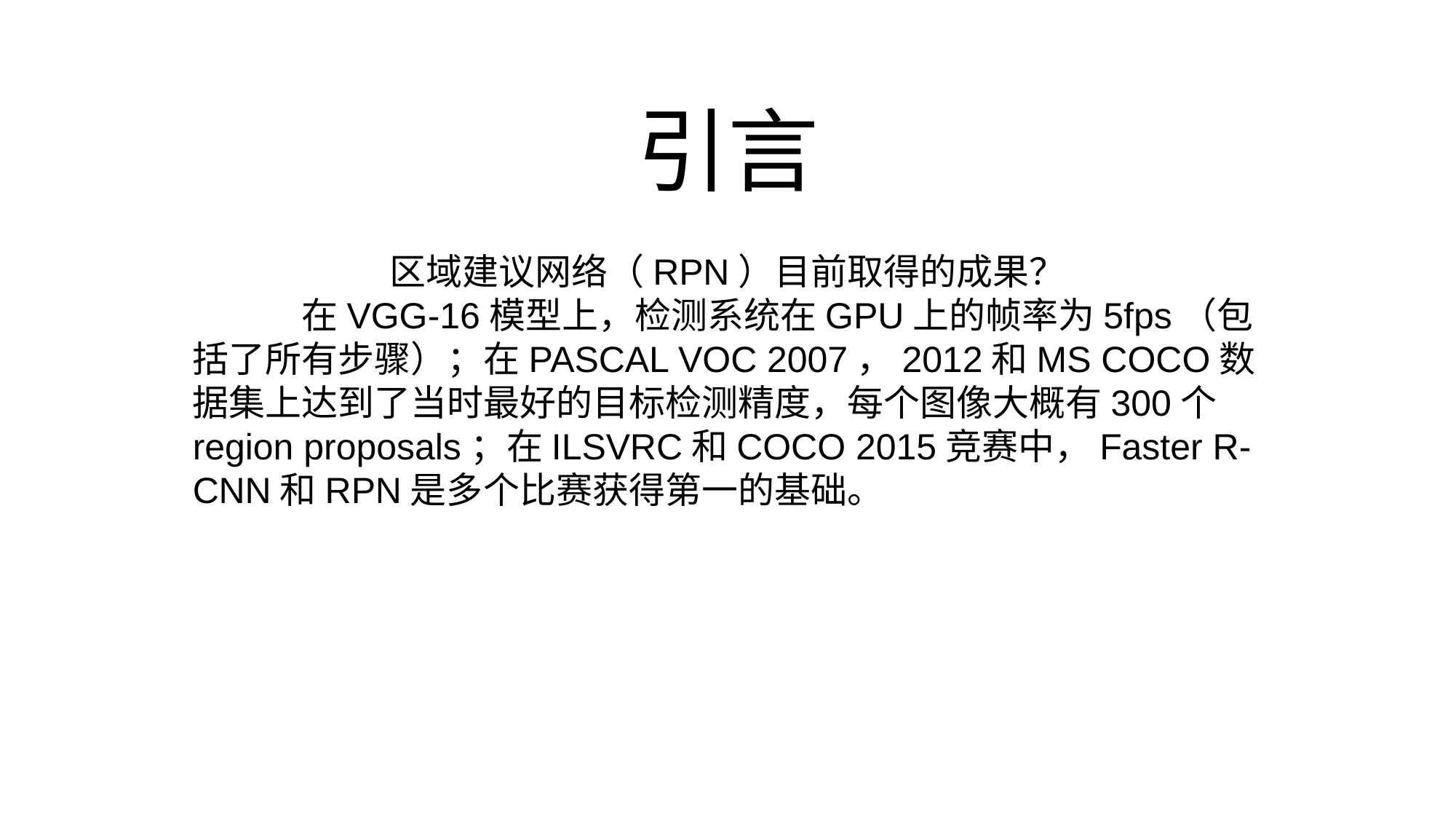

# 引言
区域建议网络（RPN）目前取得的成果？
	在VGG-16模型上，检测系统在GPU上的帧率为5fps（包括了所有步骤）；在PASCAL VOC 2007，2012和MS COCO数据集上达到了当时最好的目标检测精度，每个图像大概有300个region proposals；在ILSVRC和COCO 2015竞赛中，Faster R-CNN和RPN是多个比赛获得第一的基础。